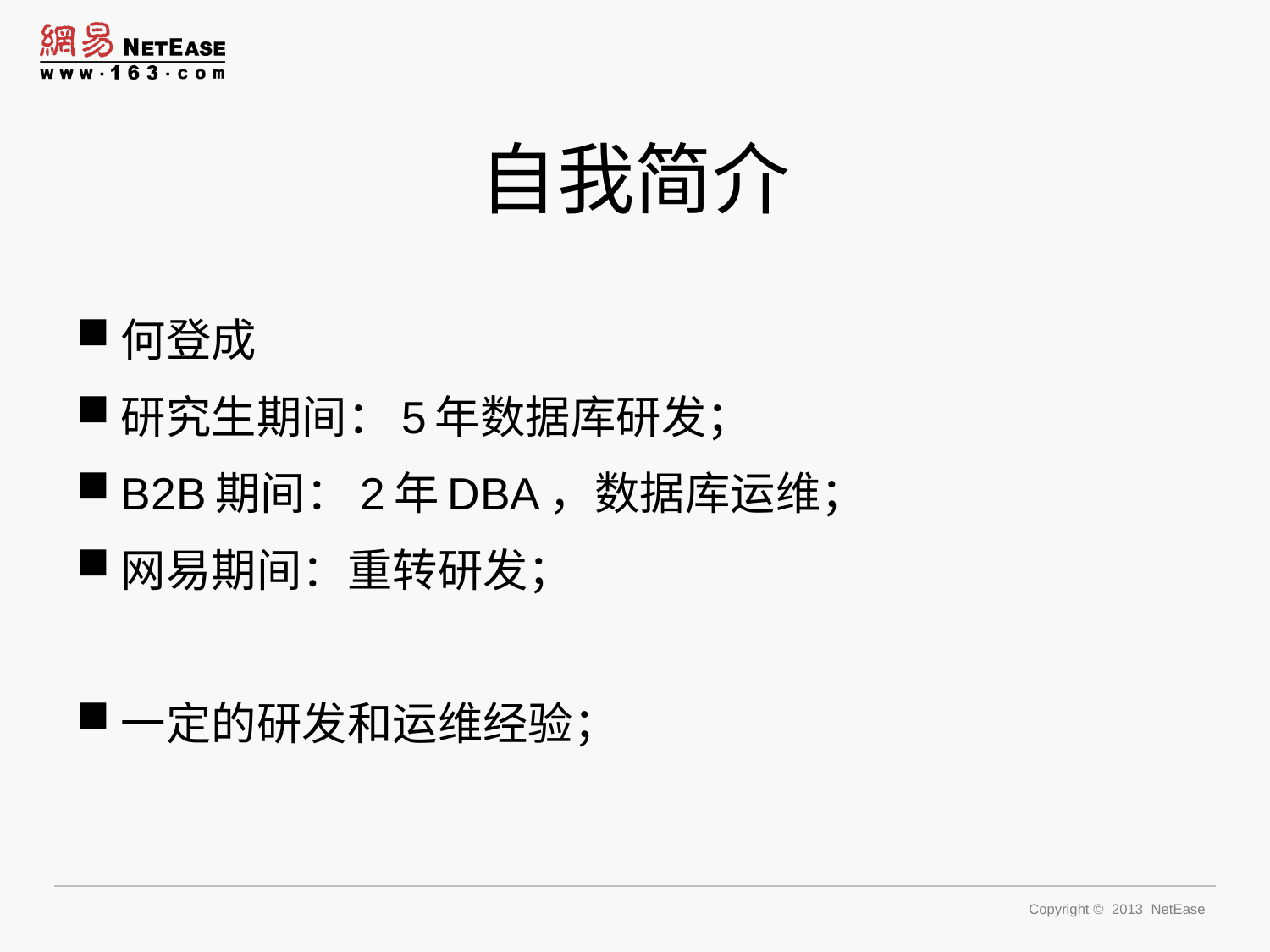

# 自我简介
何登成
研究生期间：5年数据库研发；
B2B期间：2年DBA，数据库运维；
网易期间：重转研发；

一定的研发和运维经验；